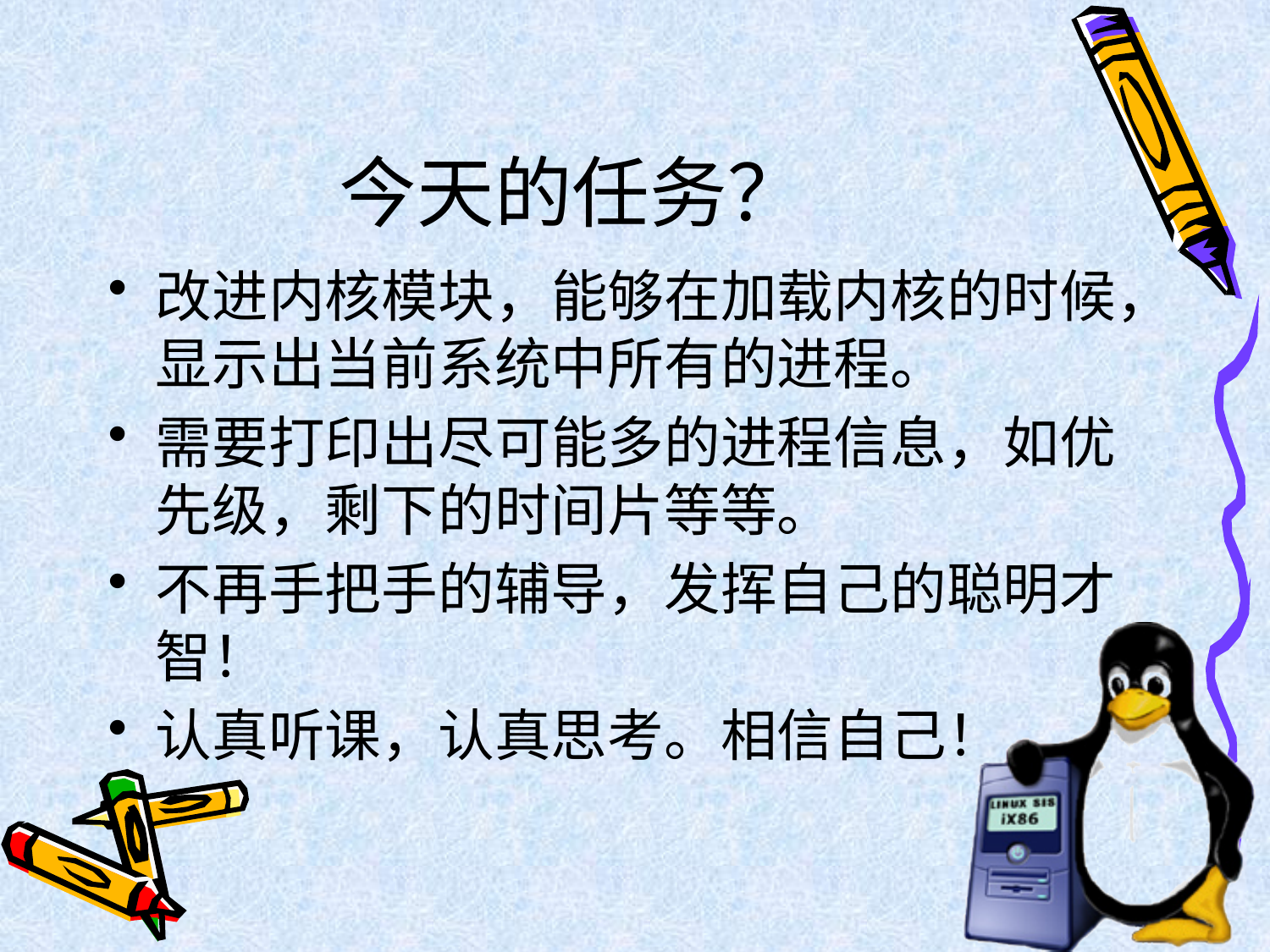

# 今天的任务？
改进内核模块，能够在加载内核的时候，显示出当前系统中所有的进程。
需要打印出尽可能多的进程信息，如优先级，剩下的时间片等等。
不再手把手的辅导，发挥自己的聪明才智！
认真听课，认真思考。相信自己！